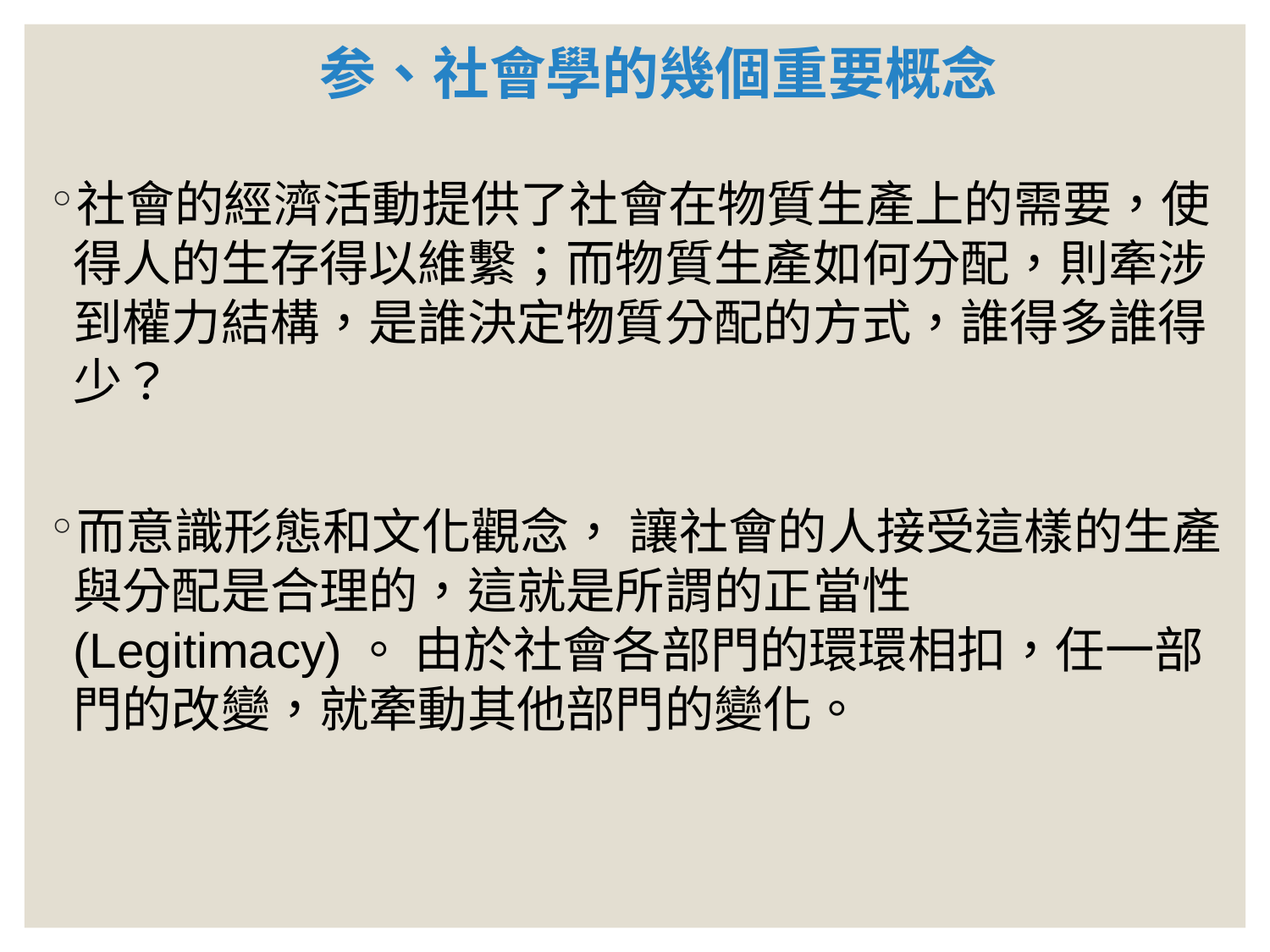

# 参、社會學的幾個重要概念
社會的經濟活動提供了社會在物質生產上的需要，使得人的生存得以維繫；而物質生產如何分配，則牽涉到權力結構，是誰決定物質分配的方式，誰得多誰得少？

而意識形態和文化觀念， 讓社會的人接受這樣的生產與分配是合理的，這就是所謂的正當性(Legitimacy)。 由於社會各部門的環環相扣，任一部門的改變，就牽動其他部門的變化。